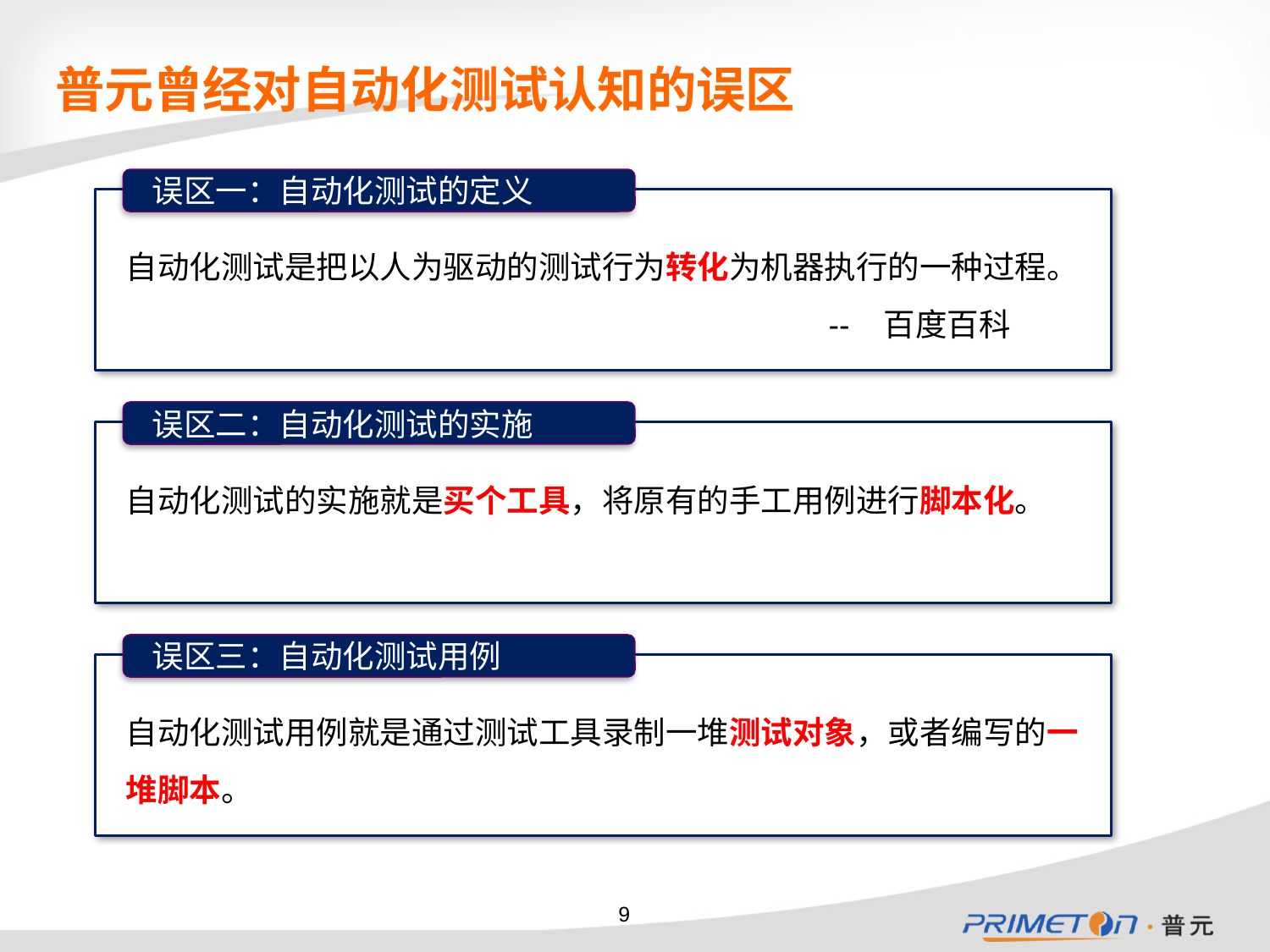

# 普元曾经对自动化测试认知的误区
  误区一：自动化测试的定义

自动化测试是把以人为驱动的测试行为转化为机器执行的一种过程。
                                                                               --   百度百科
  误区二：自动化测试的实施

自动化测试的实施就是买个工具，将原有的手工用例进行脚本化。
  误区三：自动化测试用例

自动化测试用例就是通过测试工具录制一堆测试对象，或者编写的一堆脚本。
9